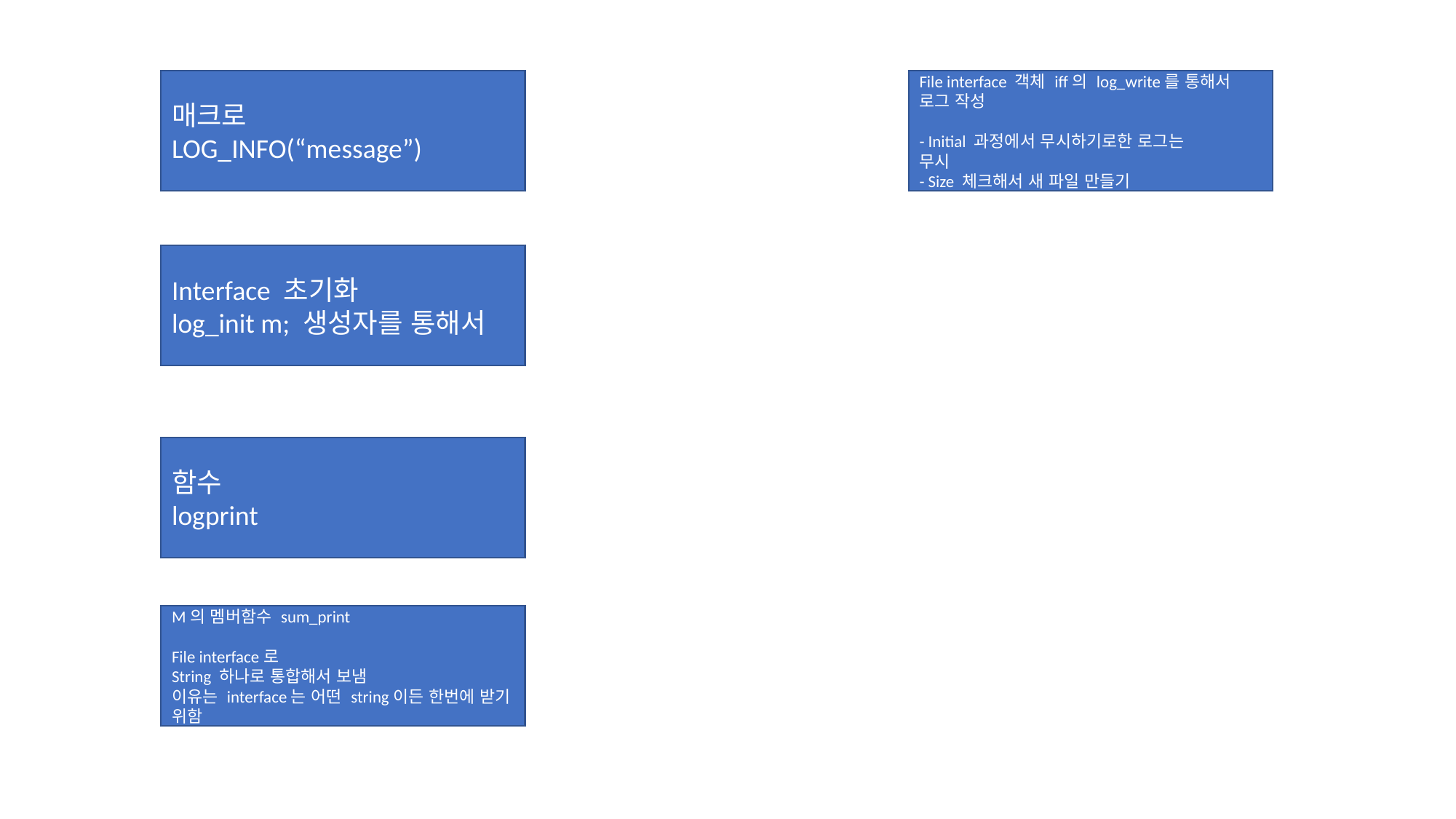

매크로
LOG_INFO(“message”)
File interface 객체 iff의 log_write를 통해서
로그 작성

- Initial 과정에서 무시하기로한 로그는
무시
- Size 체크해서 새 파일 만들기
Interface 초기화
log_init m; 생성자를 통해서
함수
logprint
M의 멤버함수 sum_print

File interface로
String 하나로 통합해서 보냄
이유는 interface는 어떤 string이든 한번에 받기 위함